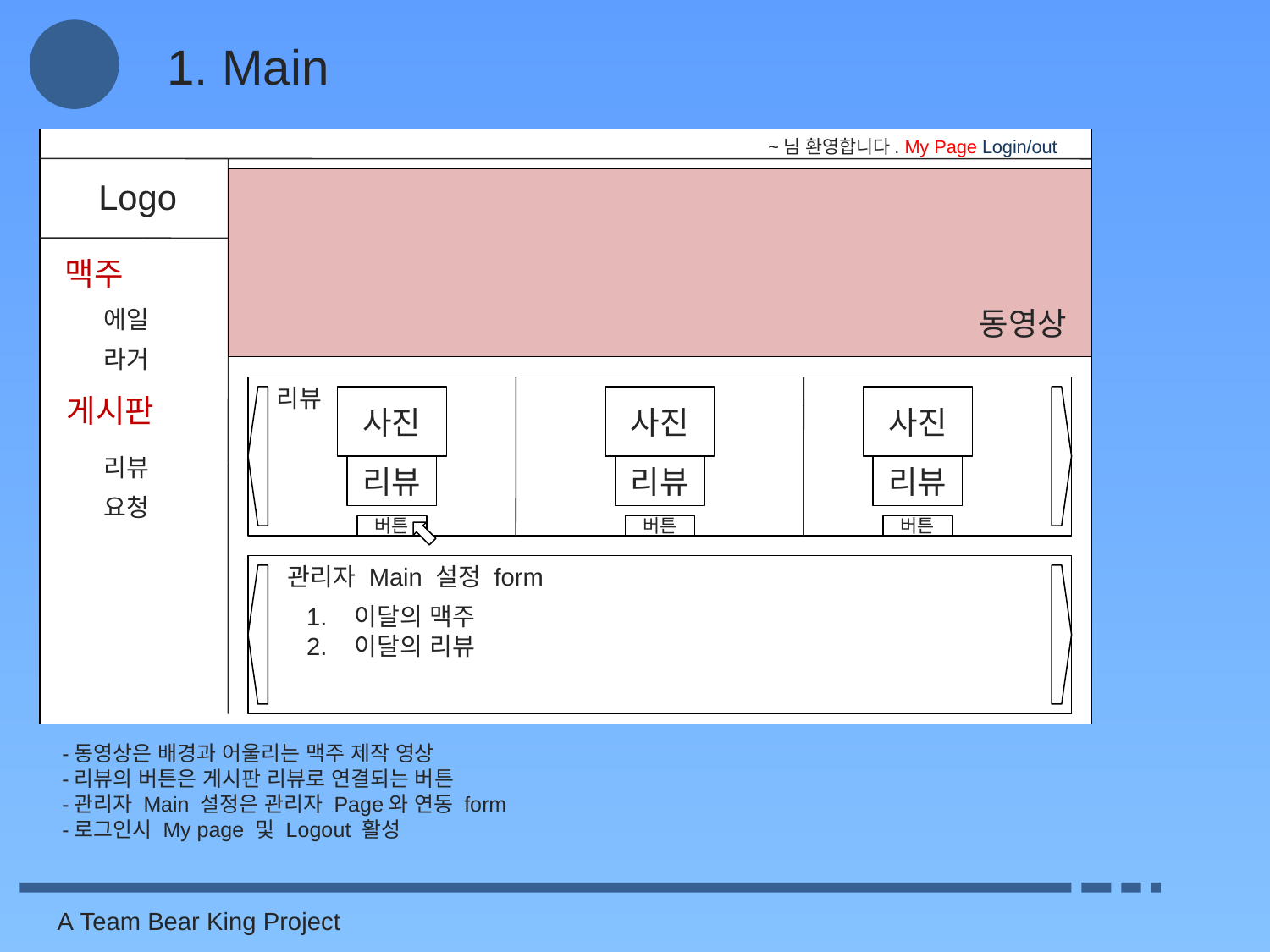

1. Main

Logo
~님 환영합니다. My Page Login/out

맥주
에일
동영상
라거

리뷰
게시판

사진
사진
사진

리뷰
리뷰
리뷰
리뷰
요청
버튼
버튼
버튼

관리자 Main 설정 form

이달의 맥주
이달의 리뷰
-동영상은 배경과 어울리는 맥주 제작 영상
-리뷰의 버튼은 게시판 리뷰로 연결되는 버튼
-관리자 Main 설정은 관리자 Page와 연동 form
-로그인시 My page 및 Logout 활성

A Team Bear King Project